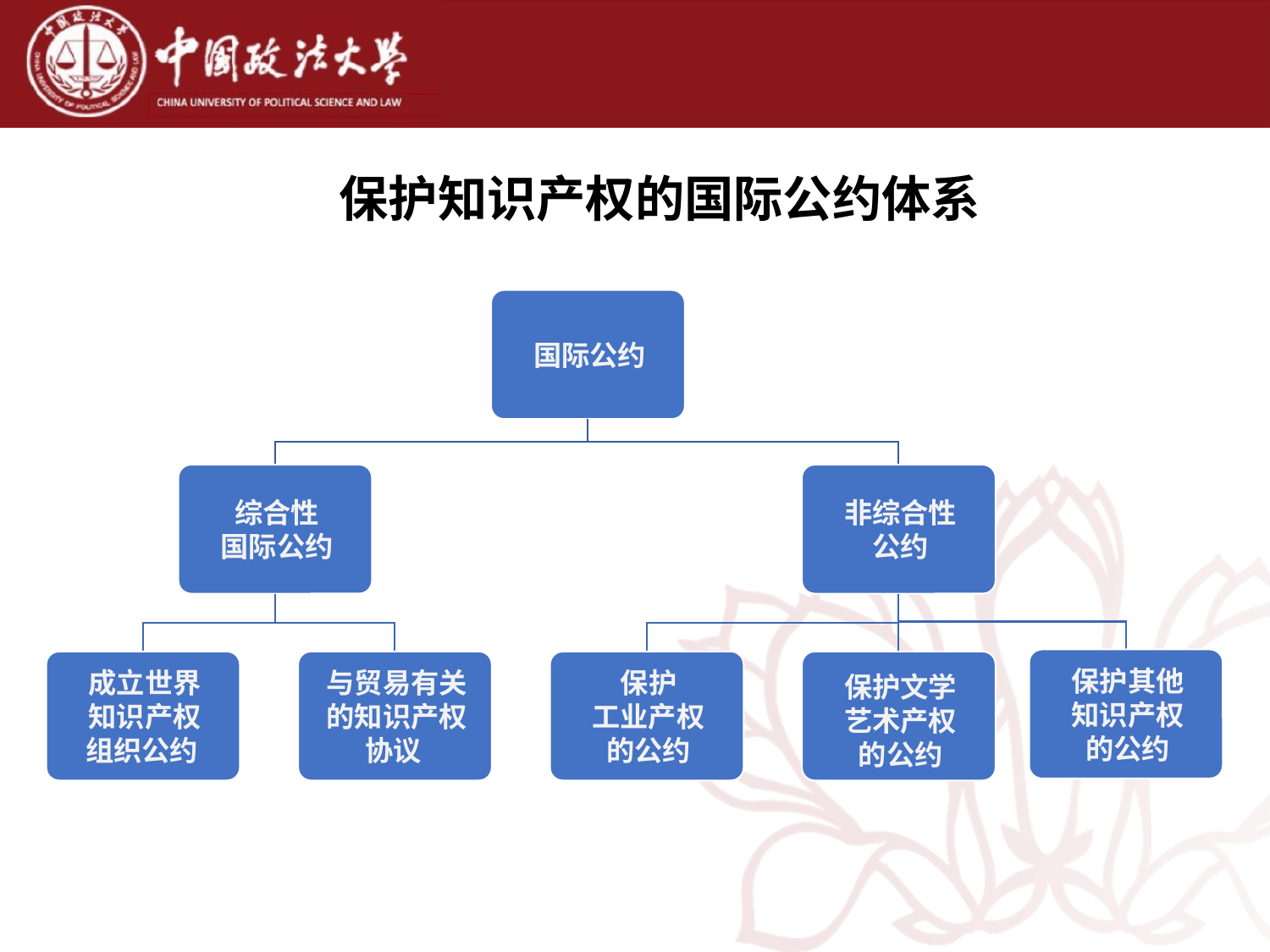

# 保护知识产权的国际公约体系
国际公约
综合性
国际公约
成立世界
知识产权
组织公约
与贸易有关
的知识产权
协议
非综合性
公约
保护
工业产权
的公约

保护文学
艺术产权
的公约

保护其他
知识产权
的公约